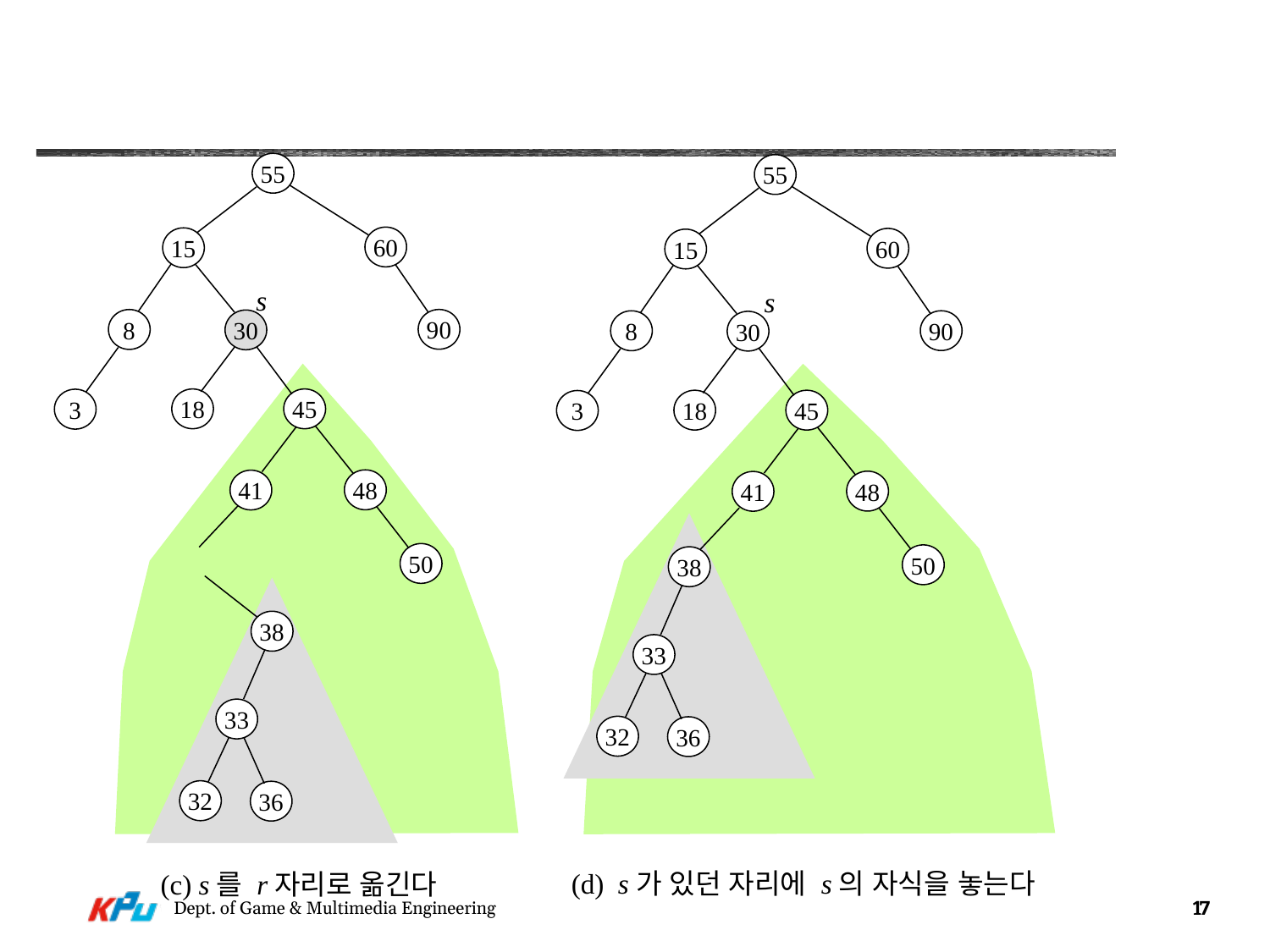

#
55
55

60
15
60
15

s
s
8
90
30
8
90
30

18
45
3
18
45
3

48
41
48
41

50
50
38

38
33

33
32
36

32
36
(d)  s가 있던 자리에 s의 자식을 놓는다
(c) s를 r자리로 옮긴다

Dept. of Game & Multimedia Engineering
17